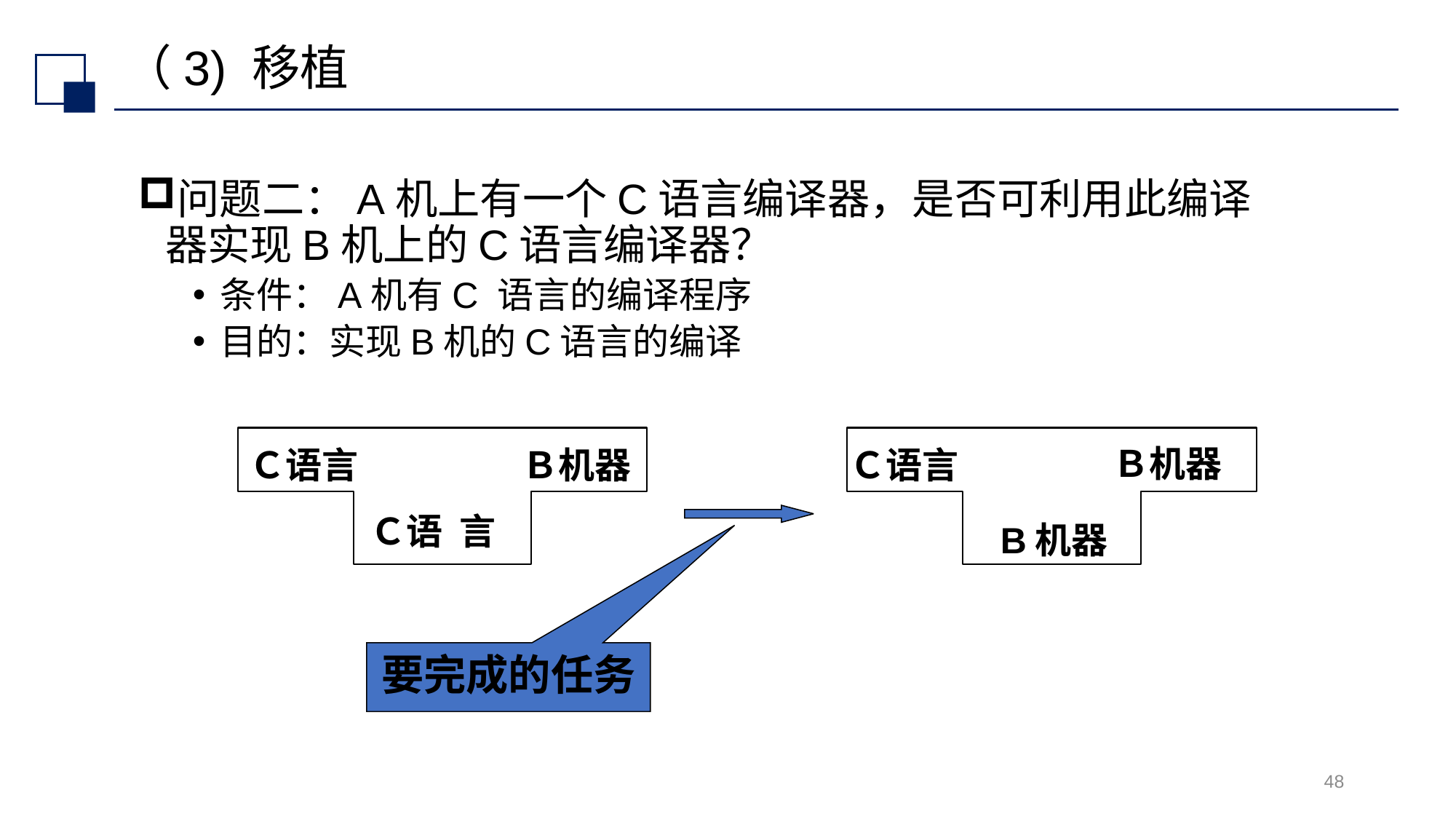

# （3) 移植
问题二：A机上有一个C语言编译器，是否可利用此编译器实现B机上的C语言编译器？
条件：A机有C 语言的编译程序
目的：实现B机的C语言的编译

Ｂ机器
Ｃ语言
Ｂ机器
Ｃ语言
Ｃ语  言

B机器
要完成的任务
48